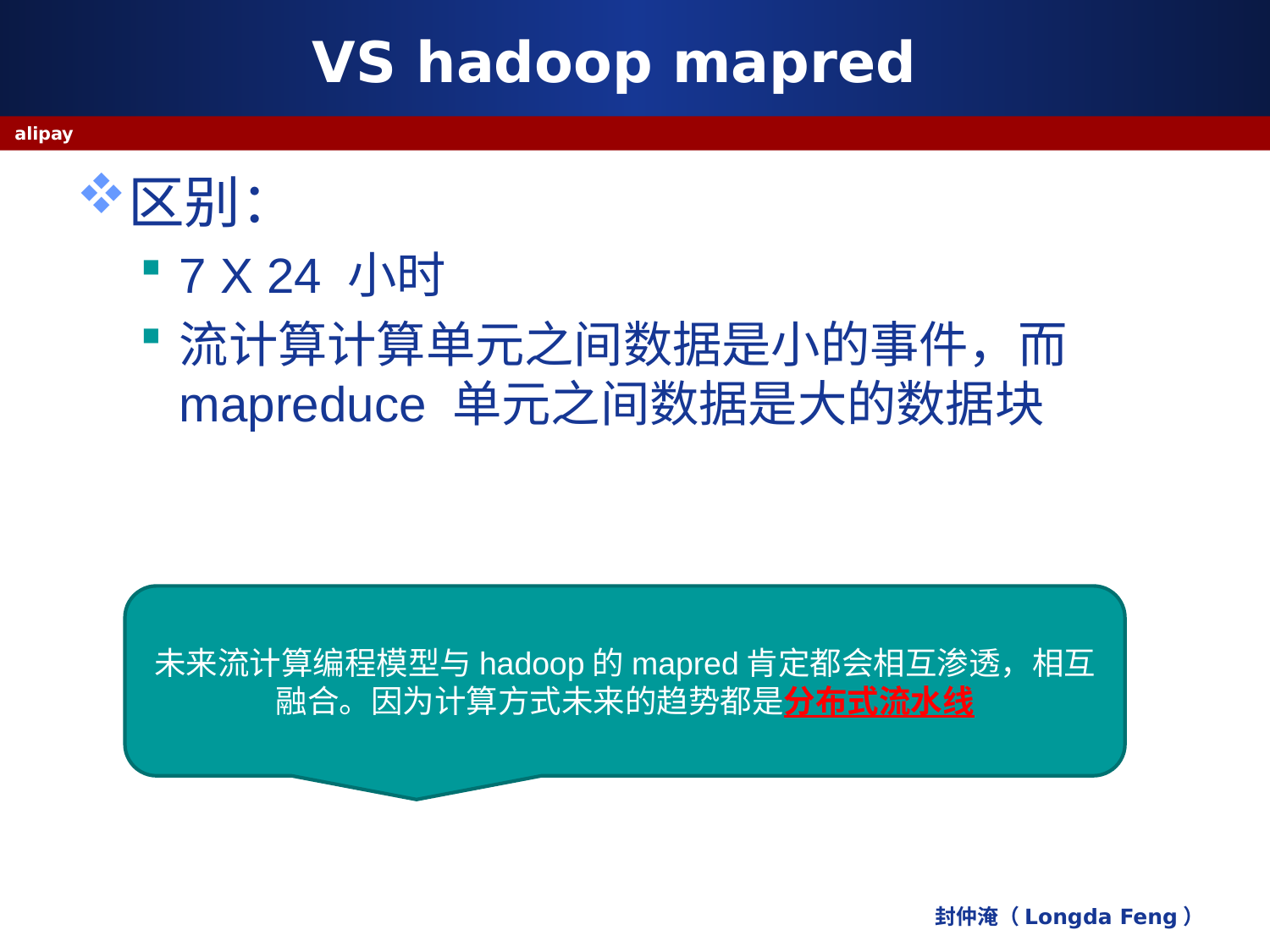

# VS hadoop mapred
alipay
区别：
7 X 24 小时
流计算计算单元之间数据是小的事件，而mapreduce 单元之间数据是大的数据块
未来流计算编程模型与hadoop的mapred肯定都会相互渗透，相互融合。因为计算方式未来的趋势都是分布式流水线
封仲淹（Longda Feng）